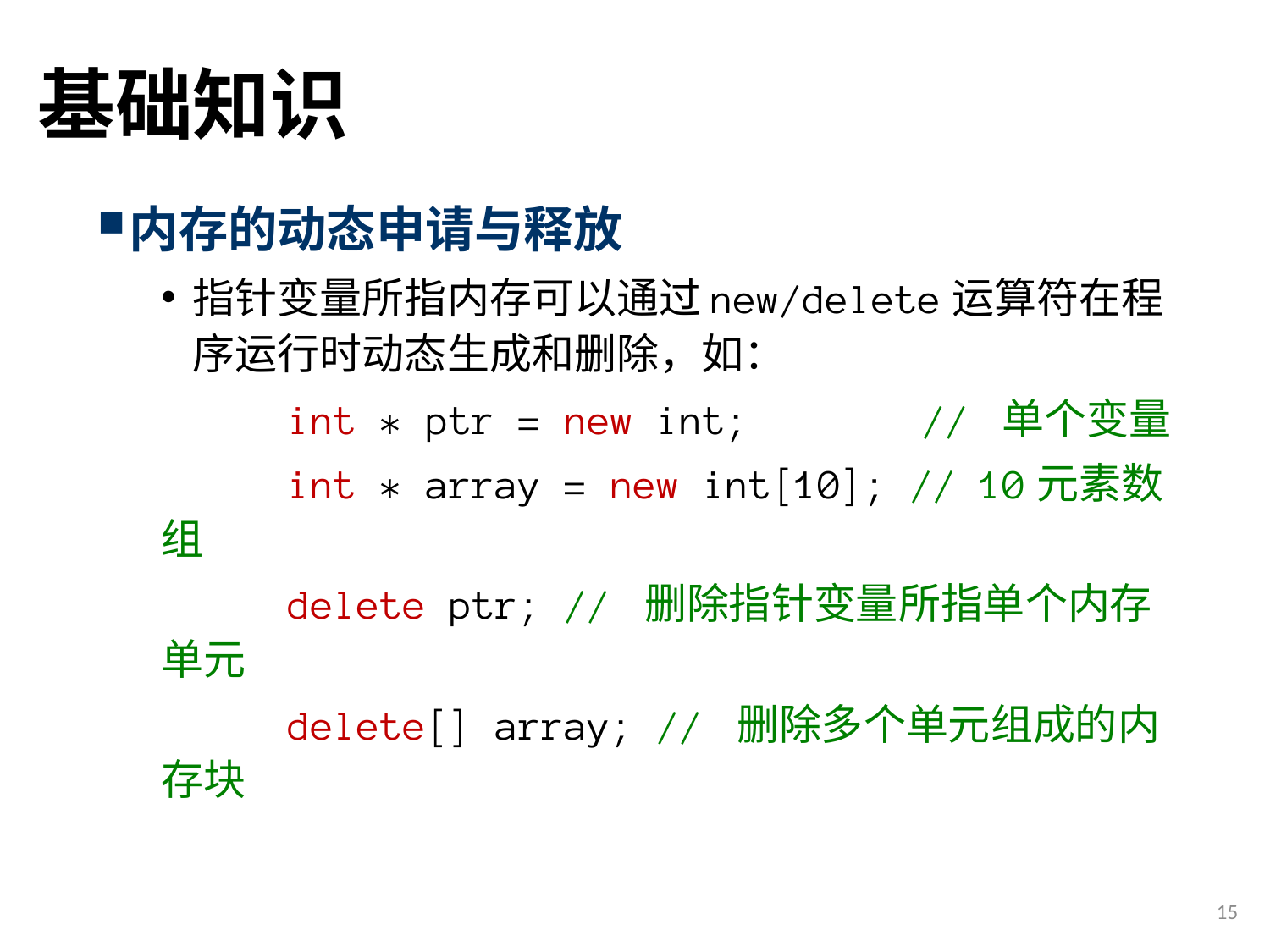

# 基础知识
内存的动态申请与释放
指针变量所指内存可以通过new/delete运算符在程序运行时动态生成和删除，如：
	int * ptr = new int;		// 单个变量
	int * array = new int[10]; // 10元素数组
	delete ptr; // 删除指针变量所指单个内存单元
  	delete[] array; // 删除多个单元组成的内存块

15